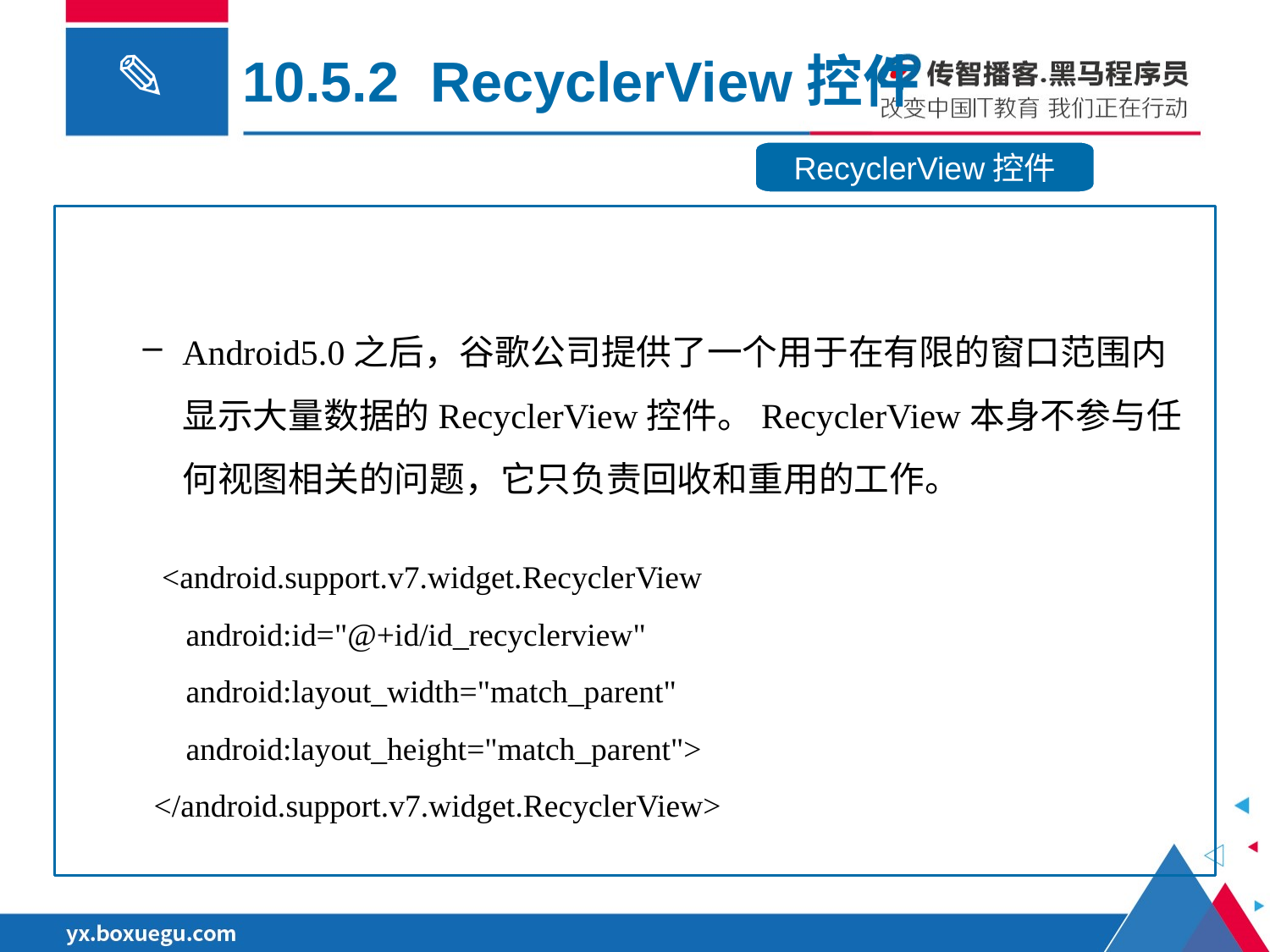

10.5.2  RecyclerView控件

RecyclerView控件

Android5.0之后，谷歌公司提供了一个用于在有限的窗口范围内显示大量数据的RecyclerView控件。RecyclerView本身不参与任何视图相关的问题，它只负责回收和重用的工作。
     <android.support.v7.widget.RecyclerView
        android:id="@+id/id_recyclerview"
        android:layout_width="match_parent"
        android:layout_height="match_parent">
    </android.support.v7.widget.RecyclerView>